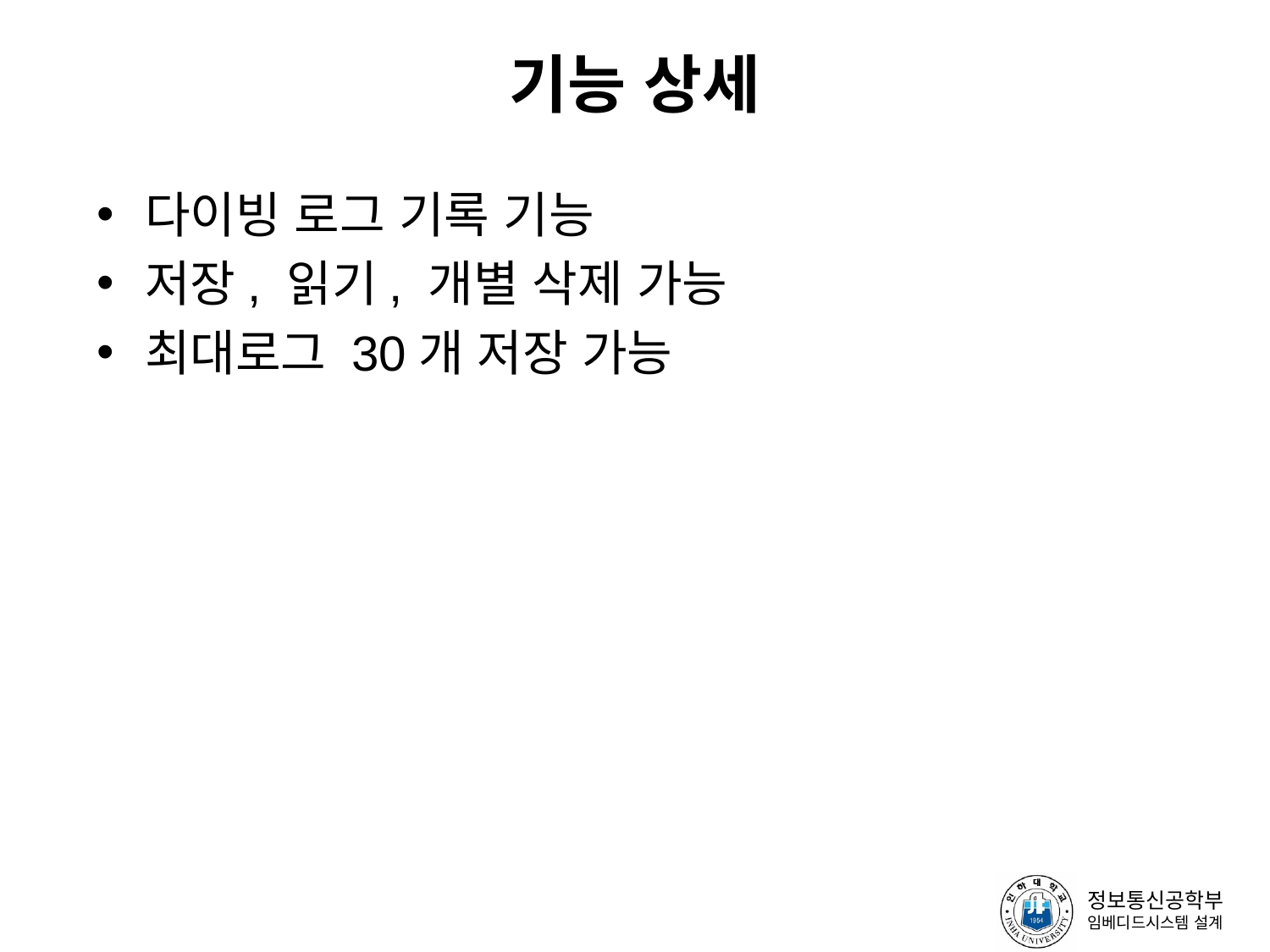

# 기능 상세

다이빙 로그 기록 기능
저장, 읽기, 개별 삭제 가능
최대로그 30개 저장 가능